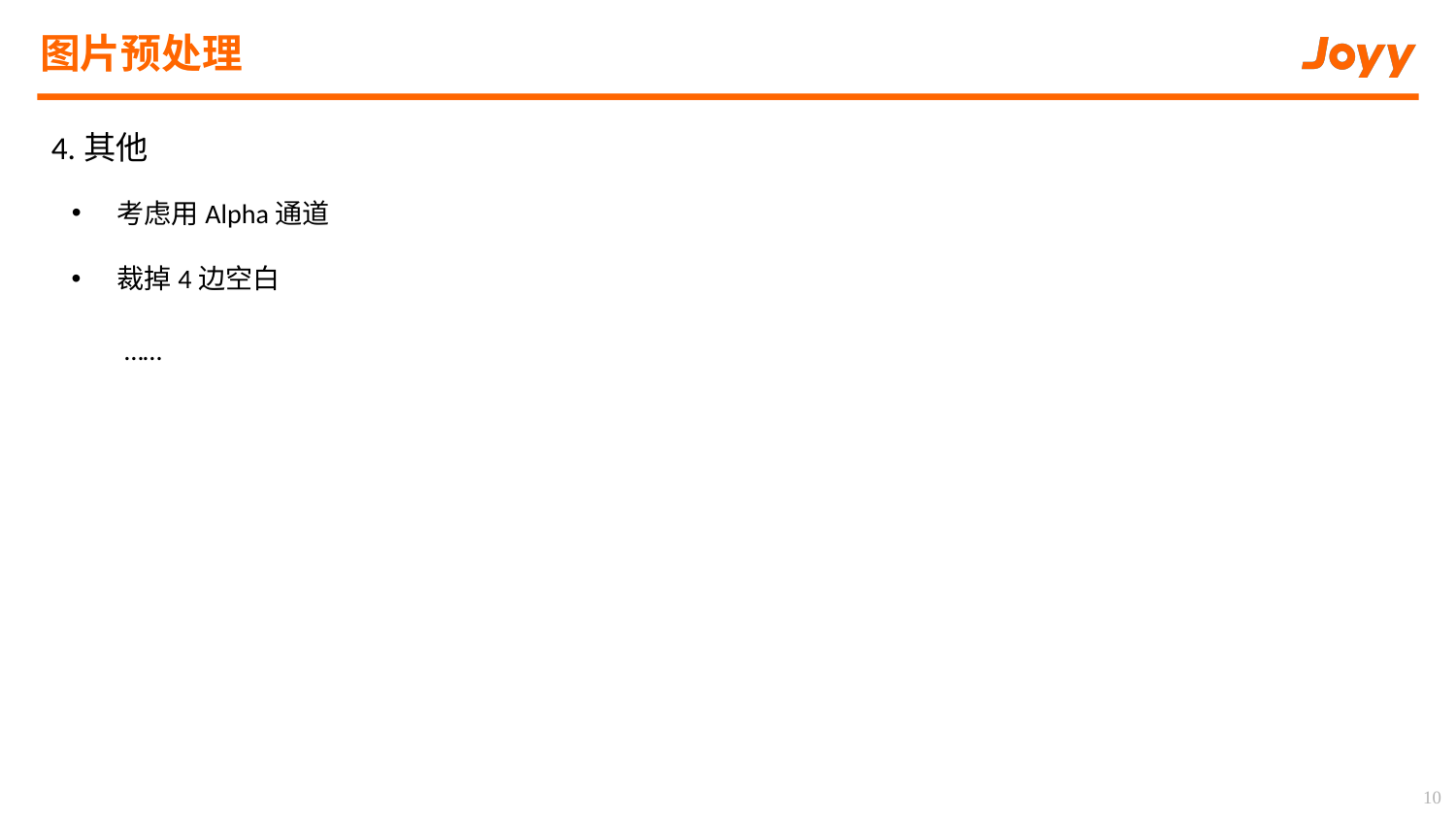

# 图片预处理
4.其他
考虑用Alpha通道
裁掉4边空白
……
10